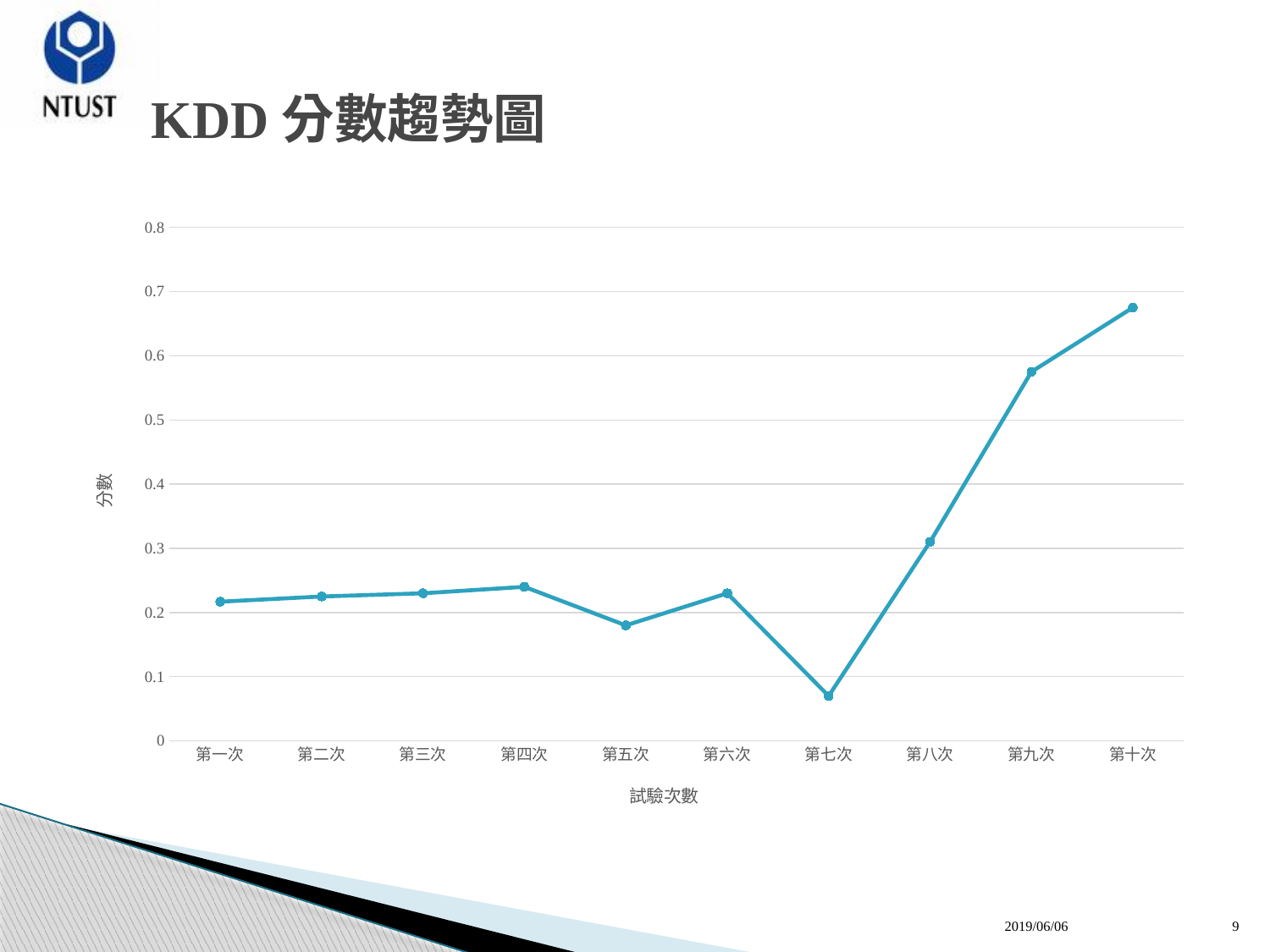

# KDD分數趨勢圖

### Chart

| Category | KDD分數趨勢圖 |
|---|---|
| 第一次 | 0.2169 |
| 第二次 | 0.225 |
| 第三次 | 0.23 |
| 第四次 | 0.24 |
| 第五次 | 0.18 |
| 第六次 | 0.23 |
| 第七次 | 0.07 |
| 第八次 | 0.31 |
| 第九次 | 0.575 |
| 第十次 | 0.675 |
2019/06/06
9